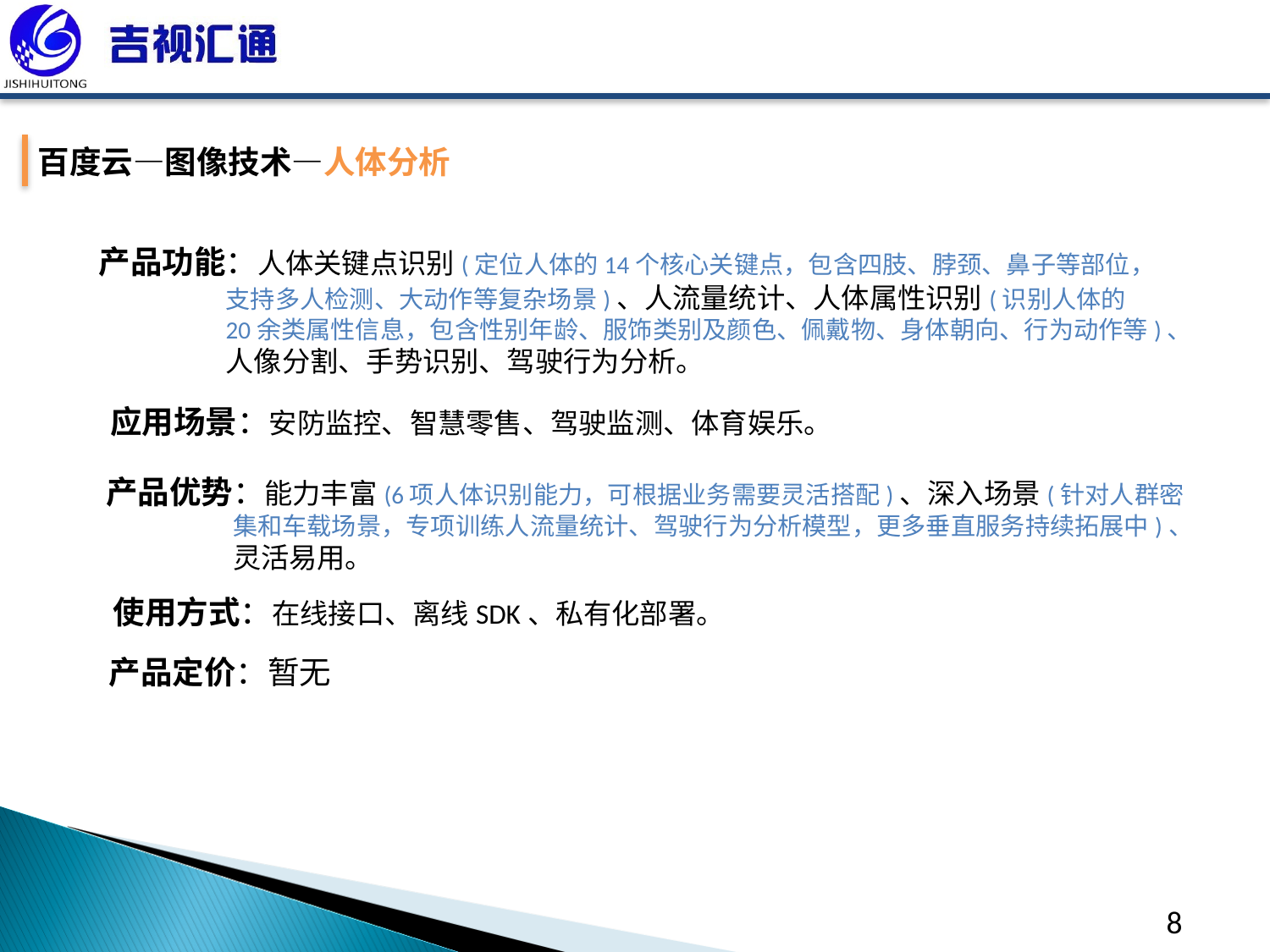

百度云—图像技术—人体分析
产品功能：人体关键点识别(定位人体的14个核心关键点，包含四肢、脖颈、鼻子等部位，
	支持多人检测、大动作等复杂场景)、人流量统计、人体属性识别(识别人体的
	20余类属性信息，包含性别年龄、服饰类别及颜色、佩戴物、身体朝向、行为动作等)、
	人像分割、手势识别、驾驶行为分析。
应用场景：安防监控、智慧零售、驾驶监测、体育娱乐。
产品优势：能力丰富(6项人体识别能力，可根据业务需要灵活搭配)、深入场景(针对人群密
	集和车载场景，专项训练人流量统计、驾驶行为分析模型，更多垂直服务持续拓展中)、
	灵活易用。
使用方式：在线接口、离线SDK、私有化部署。
产品定价：暂无
8